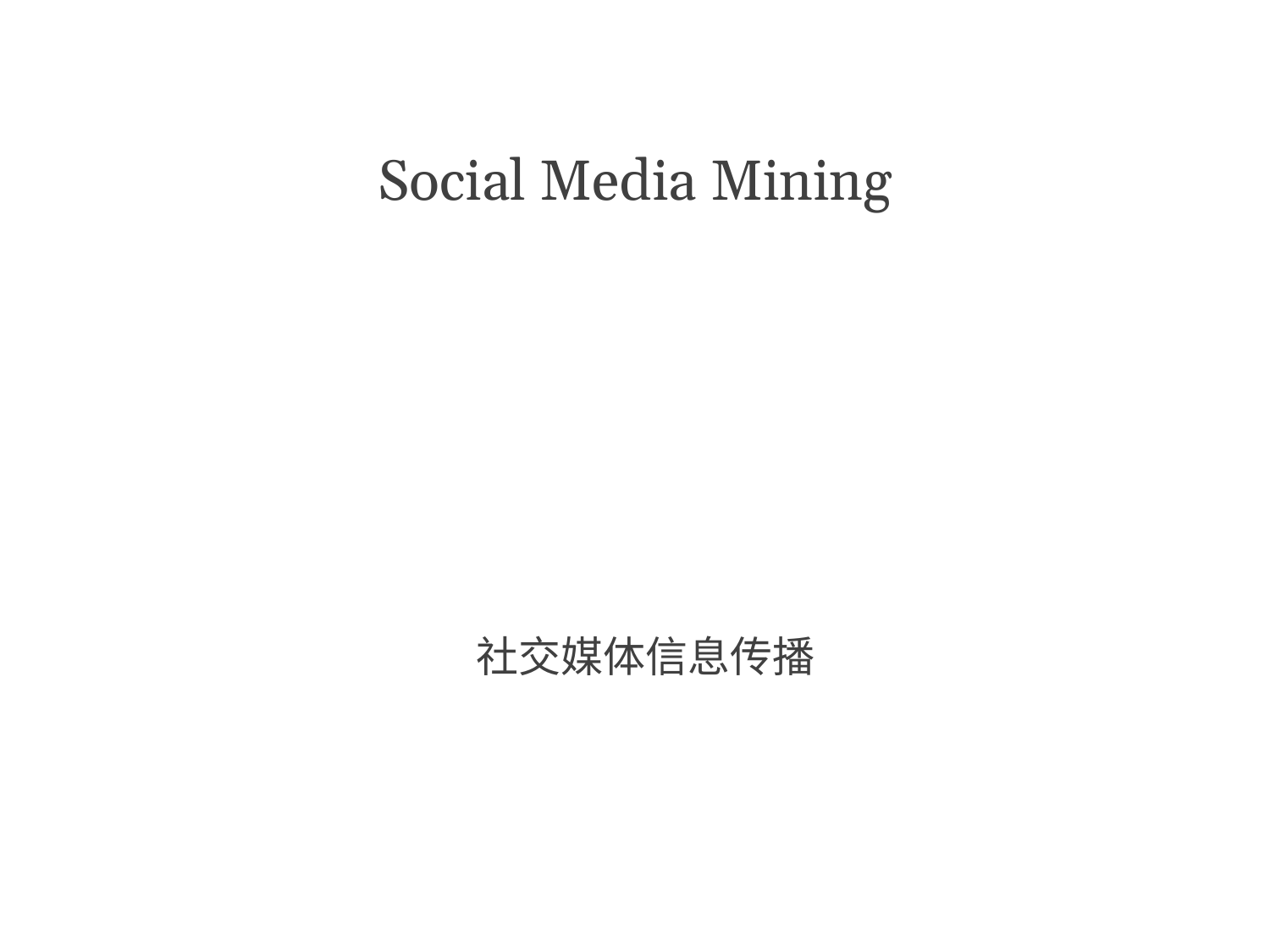

Social Media Mining
# Information Diffusion in Social Media
社交媒体信息传播